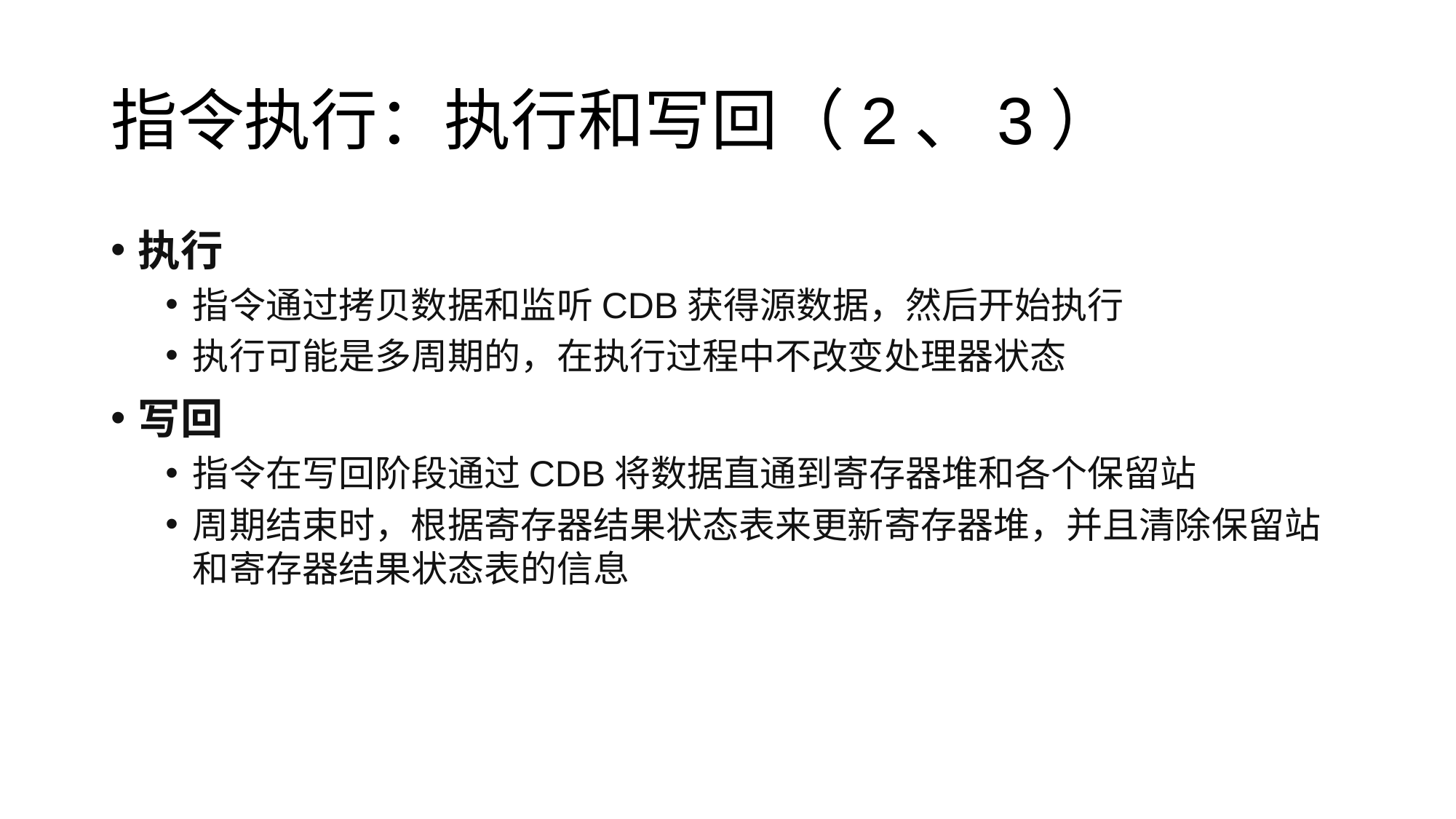

# 指令执行：执行和写回（2、3）
执行
指令通过拷贝数据和监听CDB获得源数据，然后开始执行
执行可能是多周期的，在执行过程中不改变处理器状态
写回
指令在写回阶段通过CDB将数据直通到寄存器堆和各个保留站
周期结束时，根据寄存器结果状态表来更新寄存器堆，并且清除保留站和寄存器结果状态表的信息